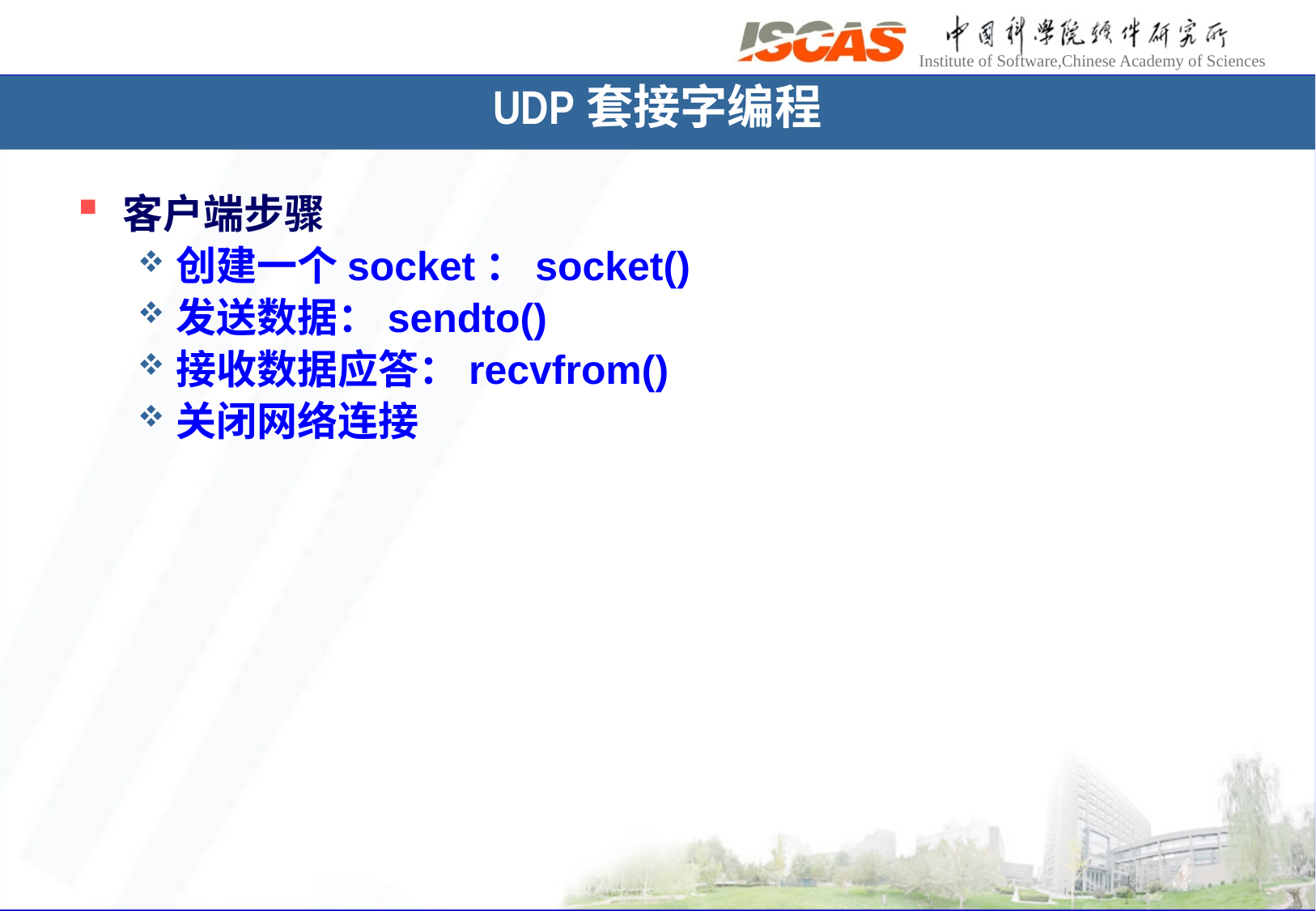

# UDP套接字编程
客户端步骤
创建一个socket：socket()
发送数据：sendto()
接收数据应答：recvfrom()
关闭网络连接